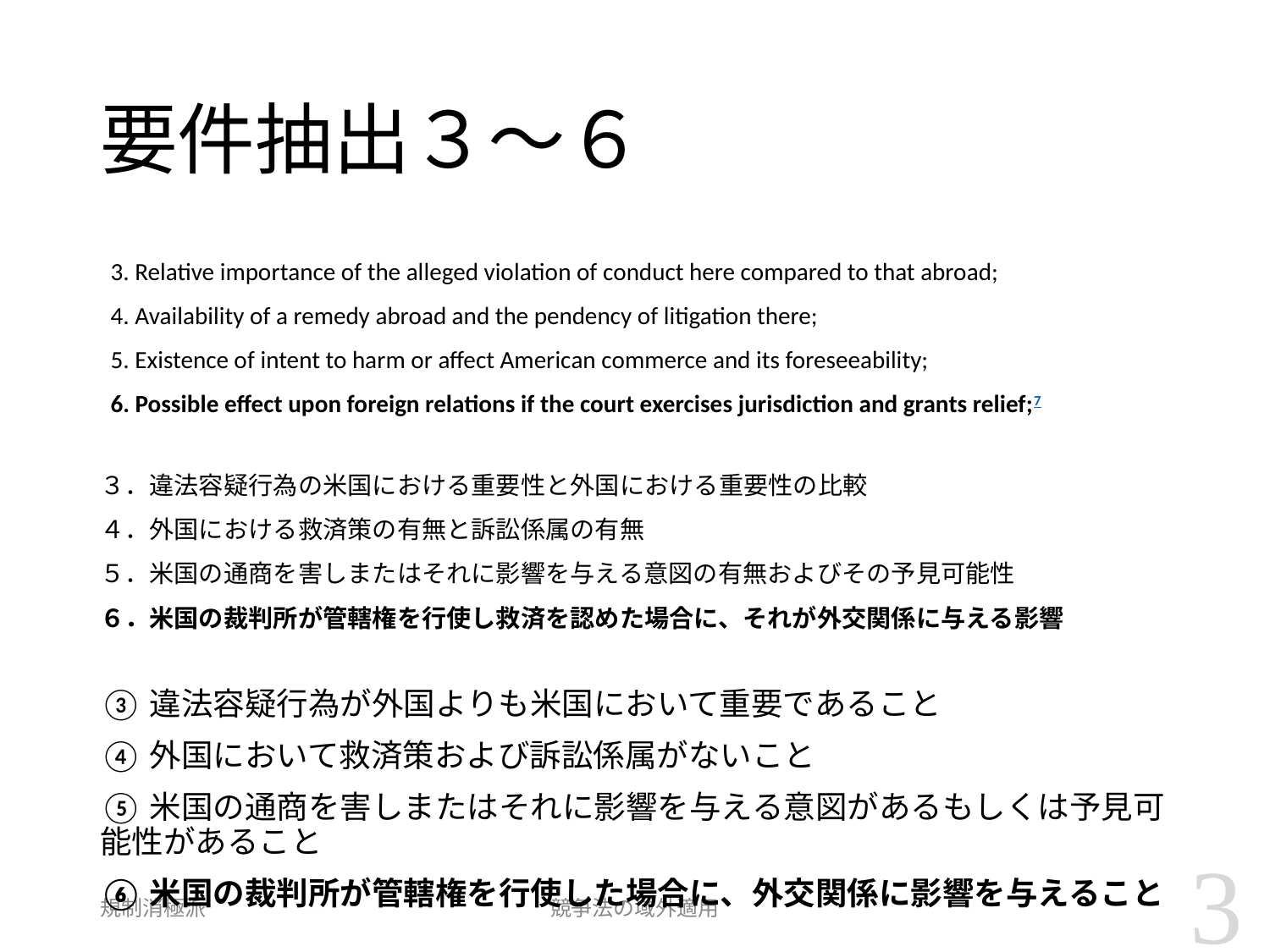

# 要件抽出３～６
3. Relative importance of the alleged violation of conduct here compared to that abroad;
4. Availability of a remedy abroad and the pendency of litigation there;
5. Existence of intent to harm or affect American commerce and its foreseeability;
6. Possible effect upon foreign relations if the court exercises jurisdiction and grants relief;7

３．違法容疑行為の米国における重要性と外国における重要性の比較
４．外国における救済策の有無と訴訟係属の有無
５．米国の通商を害しまたはそれに影響を与える意図の有無およびその予見可能性
６．米国の裁判所が管轄権を行使し救済を認めた場合に、それが外交関係に与える影響
③違法容疑行為が外国よりも米国において重要であること
④外国において救済策および訴訟係属がないこと
⑤米国の通商を害しまたはそれに影響を与える意図があるもしくは予見可能性があること
⑥米国の裁判所が管轄権を行使した場合に、外交関係に影響を与えること
3
規制消極派
競争法の域外適用